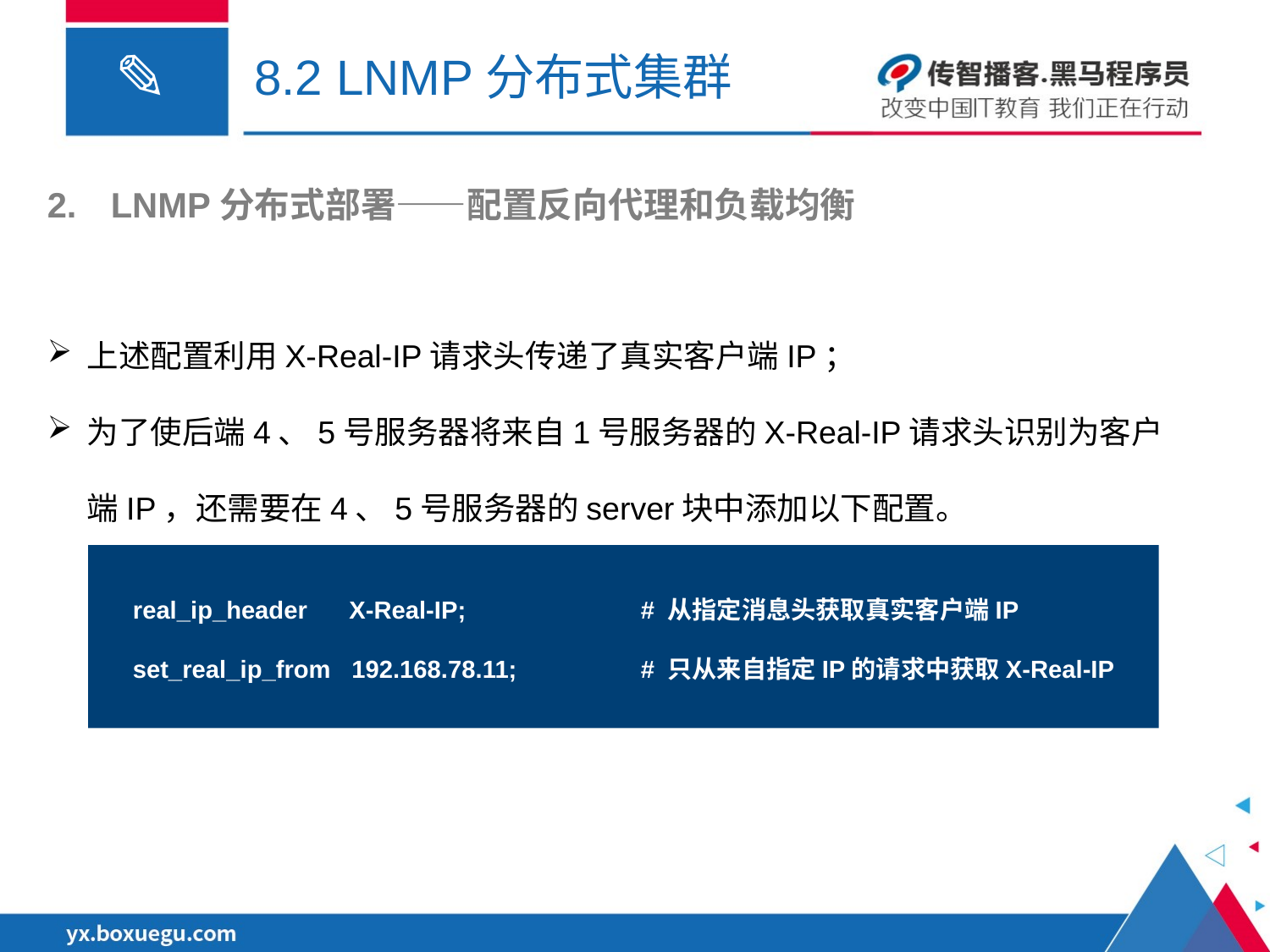

# 8.2 LNMP分布式集群
LNMP分布式部署——配置反向代理和负载均衡
上述配置利用X-Real-IP请求头传递了真实客户端IP；
为了使后端4、5号服务器将来自1号服务器的X-Real-IP请求头识别为客户端IP，还需要在4、5号服务器的server块中添加以下配置。

real_ip_header      X-Real-IP;		# 从指定消息头获取真实客户端IP
set_real_ip_from   192.168.78.11;	# 只从来自指定IP的请求中获取X-Real-IP